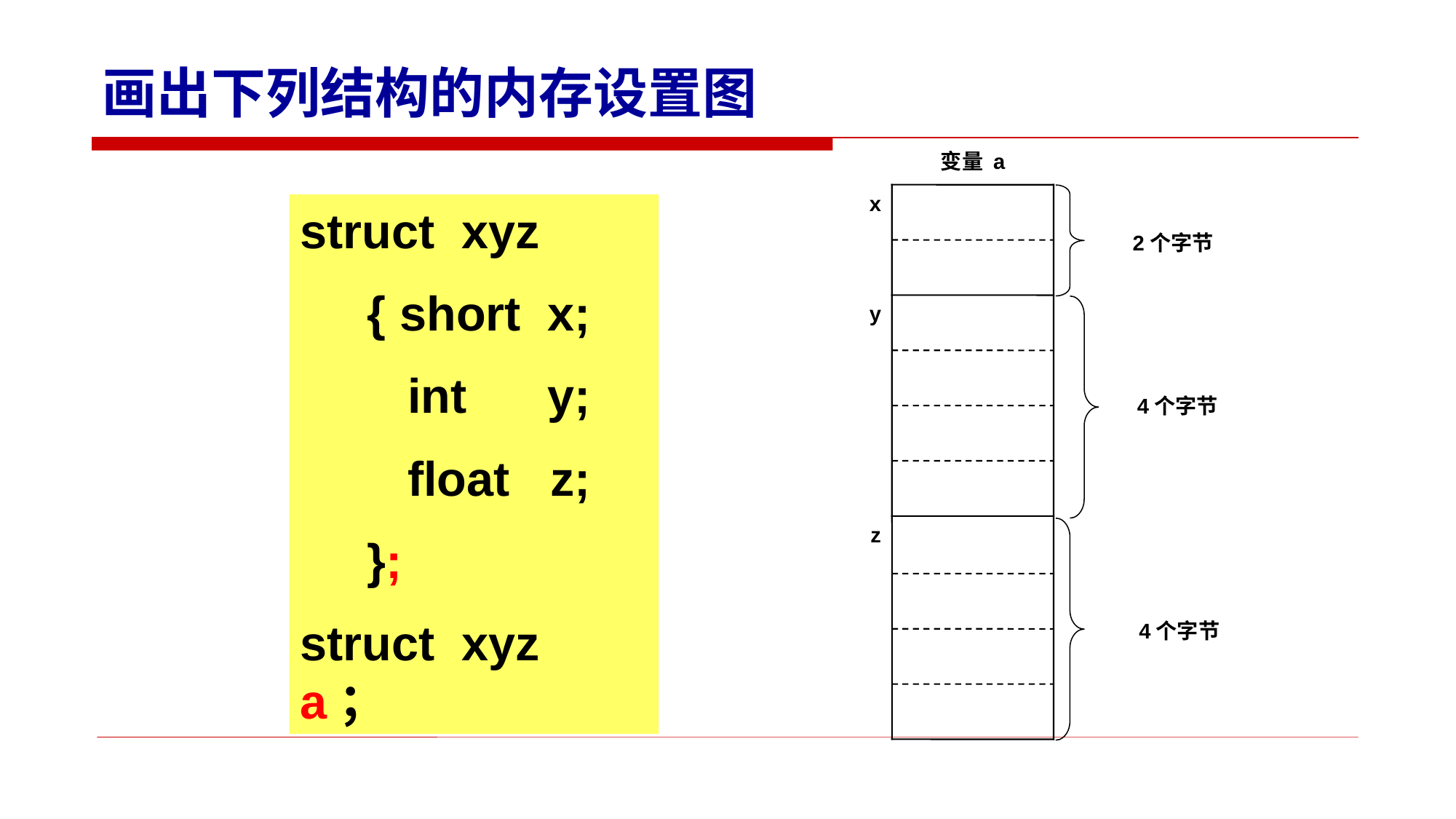

画出下列结构的内存设置图

变量 a
x

2个字节

y

4个字节

z

4个字节

struct  xyz
     { short  x;
        int      y;
        float   z;
     };
struct  xyz  a；